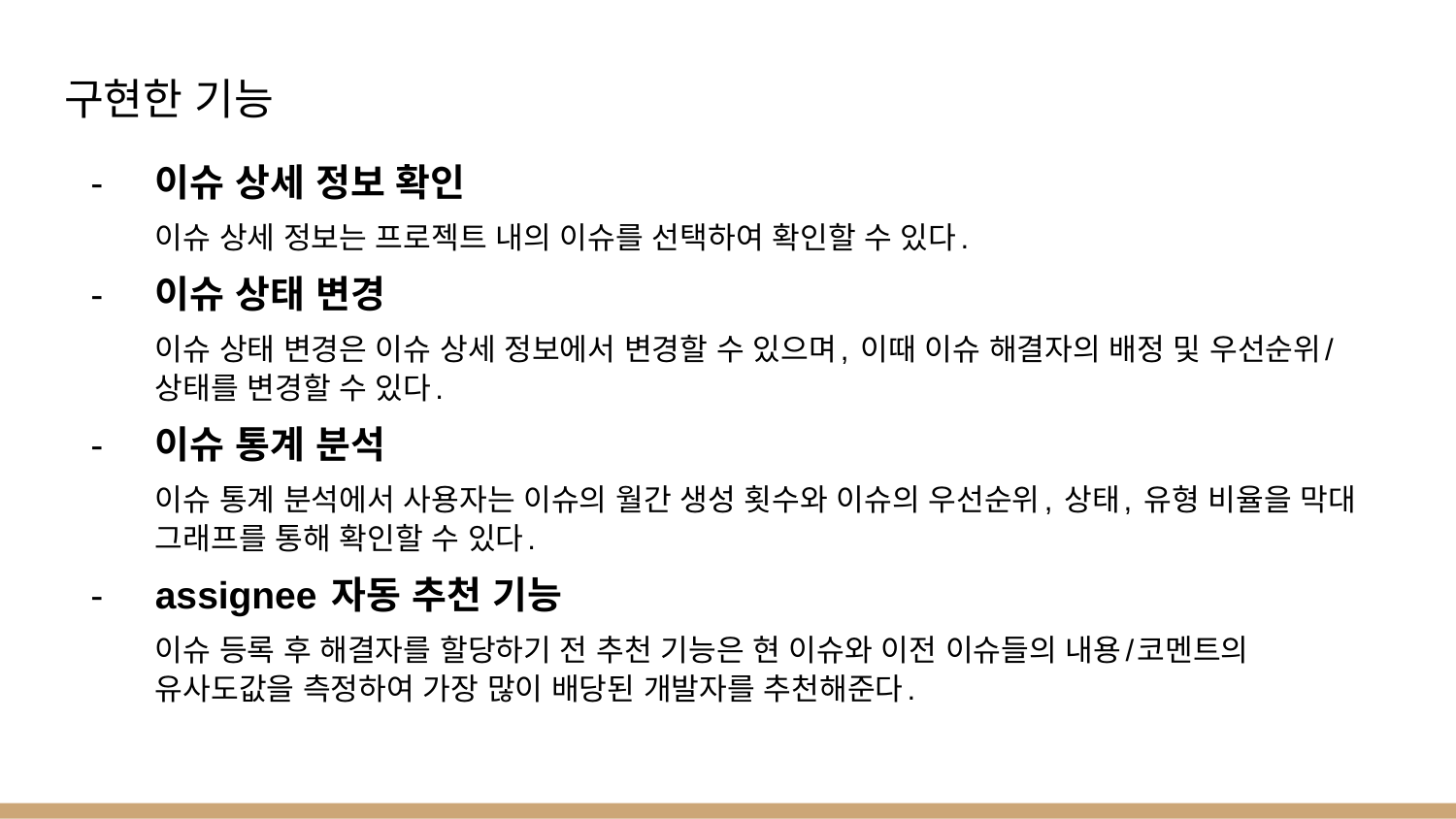

# 구현한 기능
이슈 상세 정보 확인
이슈 상세 정보는 프로젝트 내의 이슈를 선택하여 확인할 수 있다.
이슈 상태 변경
이슈 상태 변경은 이슈 상세 정보에서 변경할 수 있으며, 이때 이슈 해결자의 배정 및 우선순위/상태를 변경할 수 있다.
이슈 통계 분석
이슈 통계 분석에서 사용자는 이슈의 월간 생성 횟수와 이슈의 우선순위, 상태, 유형 비율을 막대 그래프를 통해 확인할 수 있다.
assignee 자동 추천 기능
이슈 등록 후 해결자를 할당하기 전 추천 기능은 현 이슈와 이전 이슈들의 내용/코멘트의 유사도값을 측정하여 가장 많이 배당된 개발자를 추천해준다.